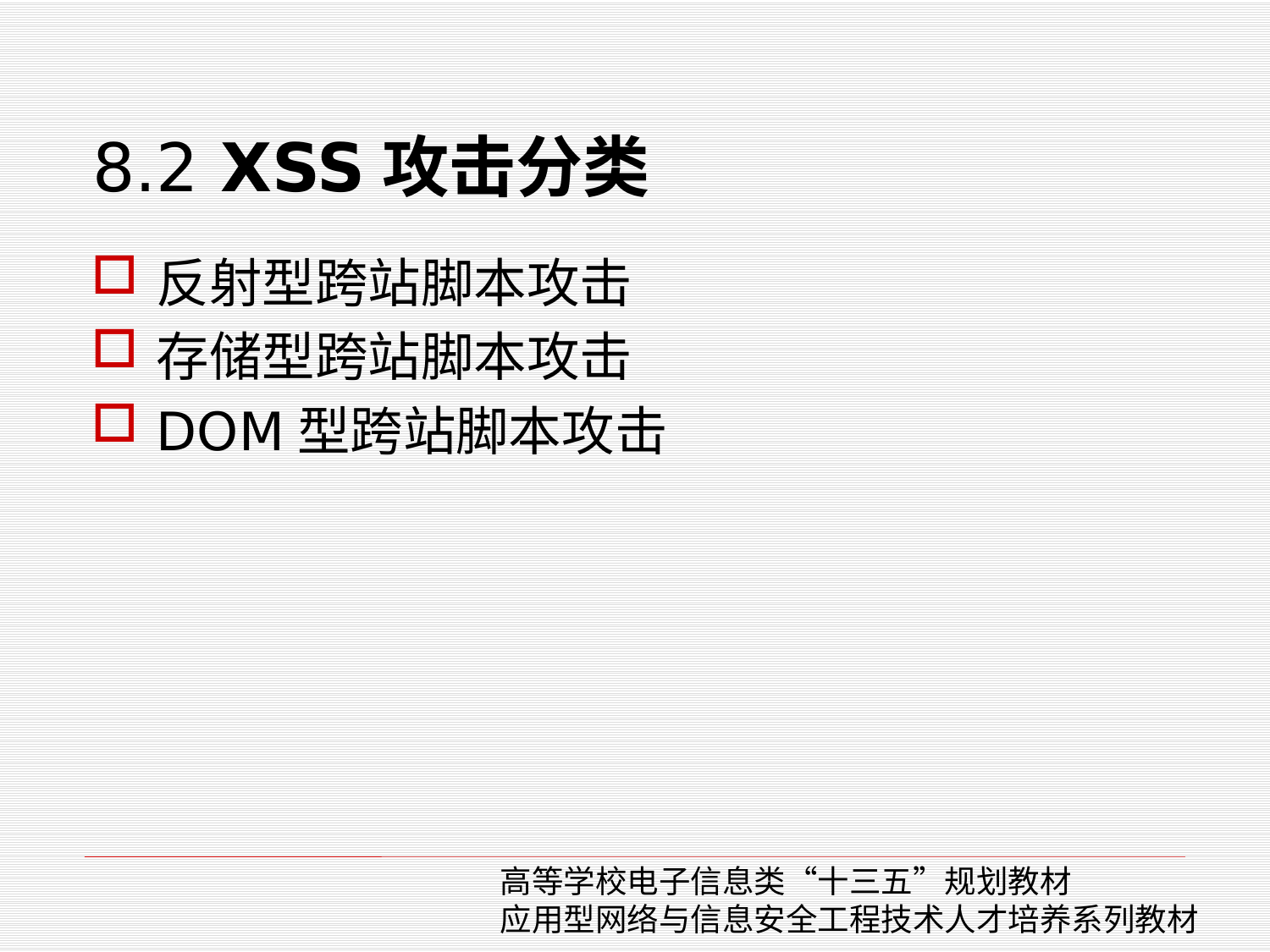

# 8.2 XSS攻击分类
反射型跨站脚本攻击
存储型跨站脚本攻击
DOM型跨站脚本攻击
高等学校电子信息类“十三五”规划教材
应用型网络与信息安全工程技术人才培养系列教材